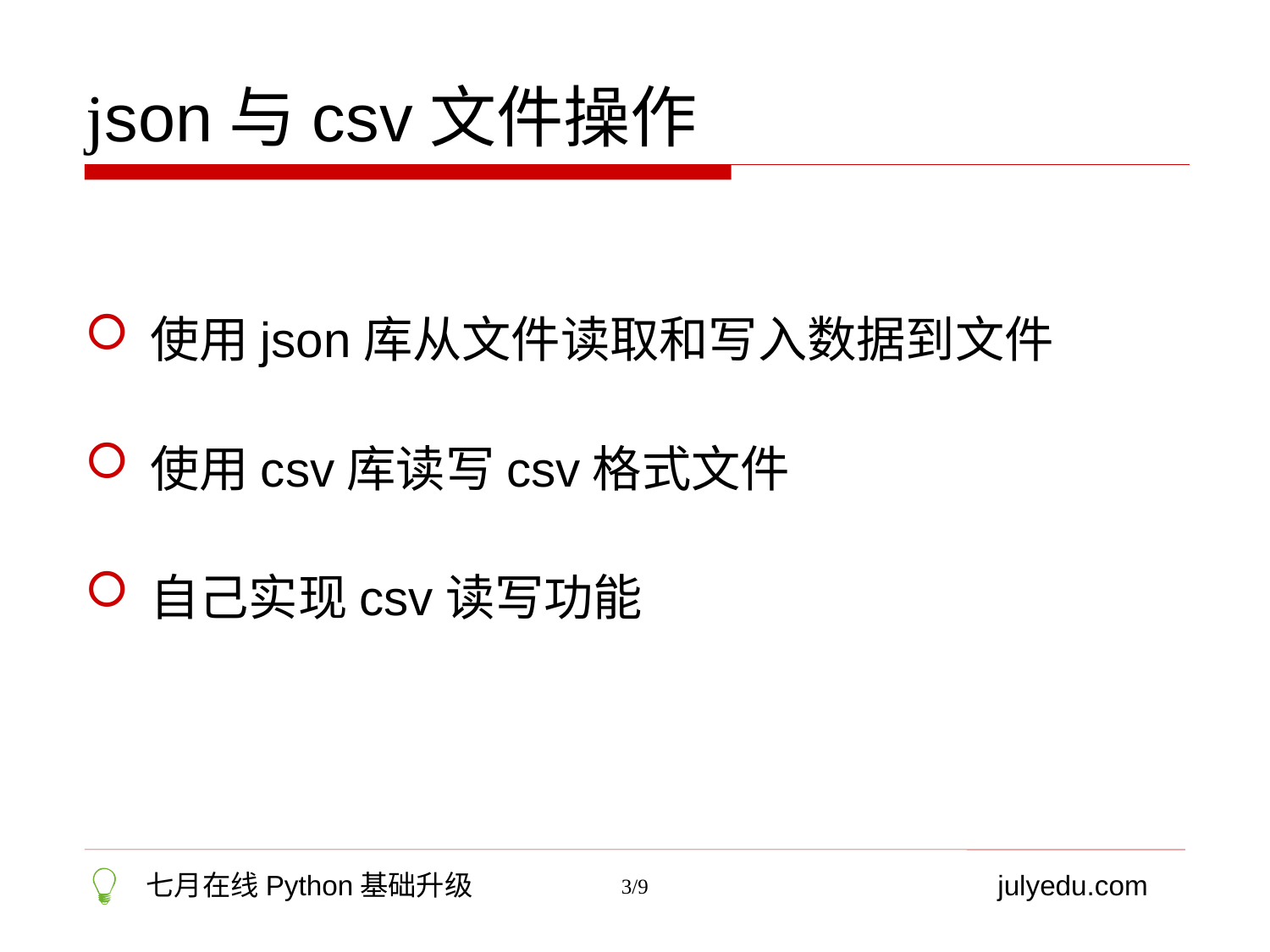

json与csv文件操作
使用json库从文件读取和写入数据到文件
使用csv库读写csv格式文件
自己实现csv读写功能

3/9